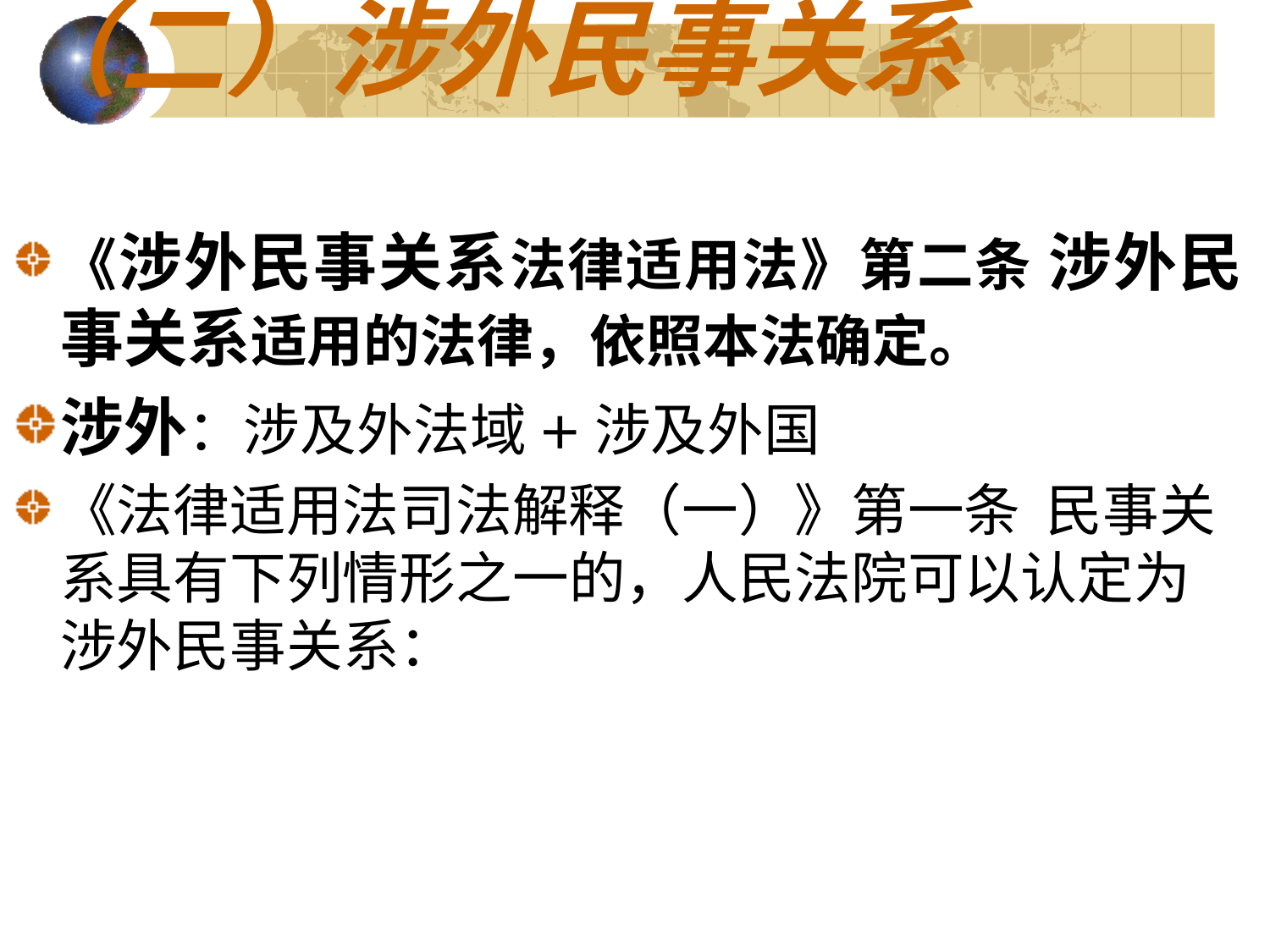

# （二）涉外民事关系
《涉外民事关系法律适用法》第二条 涉外民事关系适用的法律，依照本法确定。
涉外：涉及外法域+涉及外国
《法律适用法司法解释（一）》第一条  民事关系具有下列情形之一的，人民法院可以认定为涉外民事关系：